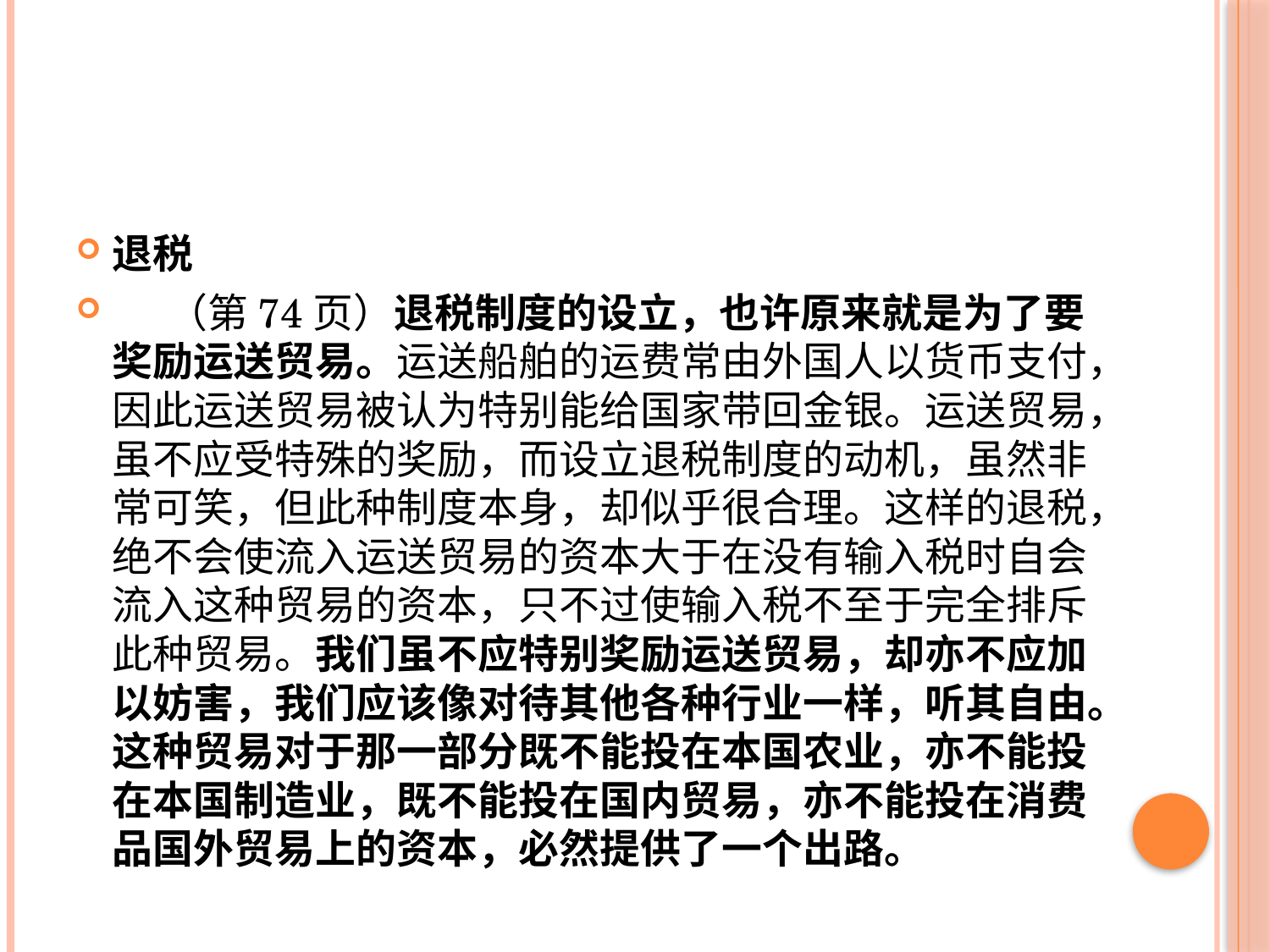

#
退税
     （第74页）退税制度的设立，也许原来就是为了要奖励运送贸易。运送船舶的运费常由外国人以货币支付，因此运送贸易被认为特别能给国家带回金银。运送贸易，虽不应受特殊的奖励，而设立退税制度的动机，虽然非常可笑，但此种制度本身，却似乎很合理。这样的退税，绝不会使流入运送贸易的资本大于在没有输入税时自会流入这种贸易的资本，只不过使输入税不至于完全排斥此种贸易。我们虽不应特别奖励运送贸易，却亦不应加以妨害，我们应该像对待其他各种行业一样，听其自由。这种贸易对于那一部分既不能投在本国农业，亦不能投在本国制造业，既不能投在国内贸易，亦不能投在消费品国外贸易上的资本，必然提供了一个出路。